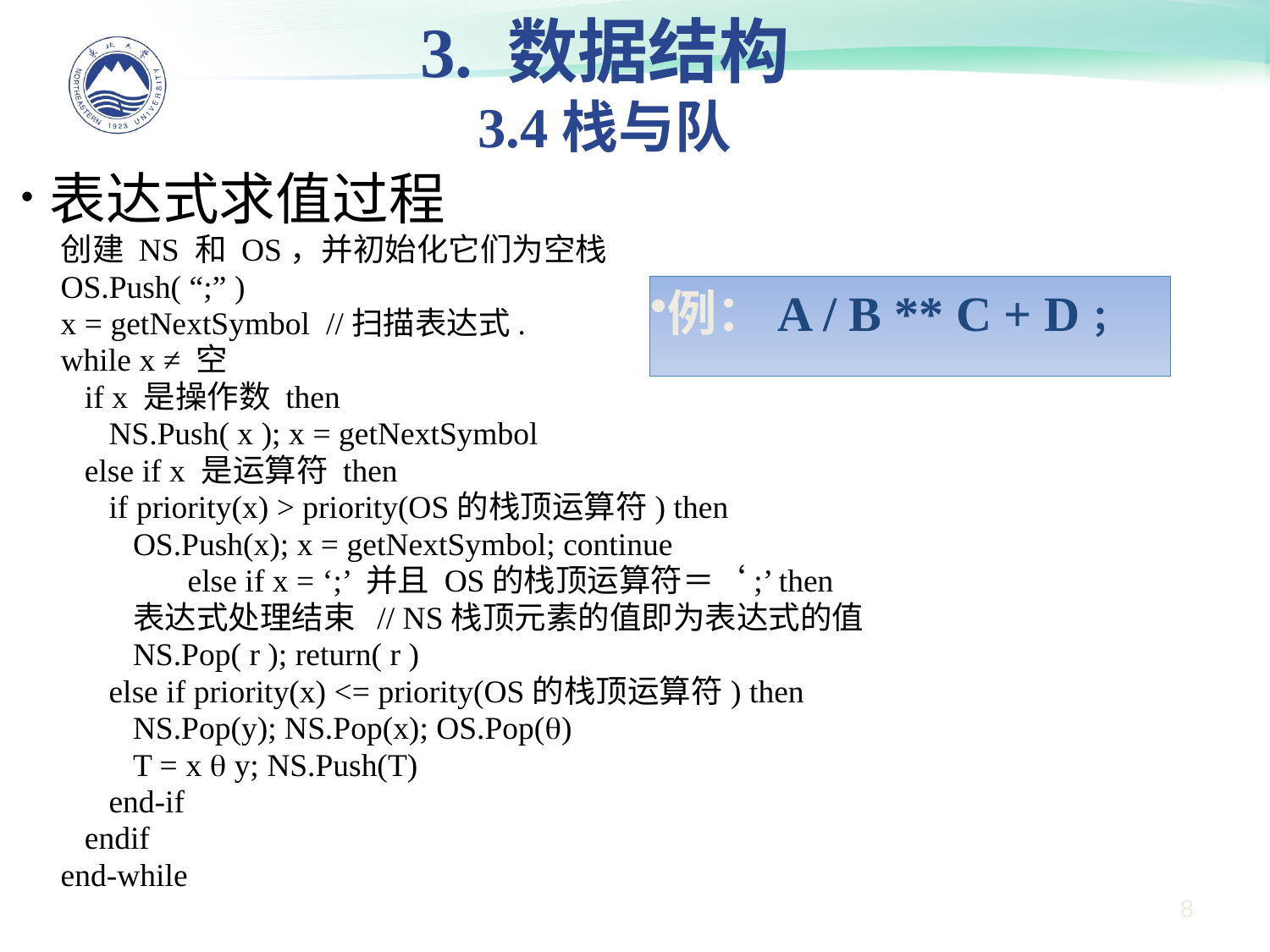

3. 数据结构
3.4栈与队
 表达式求值过程  (实验内容之一)
创建 NS 和 OS，并初始化它们为空栈
OS.Push( “;” )
x = getNextSymbol  //扫描表达式.
while x ≠ 空
   if x 是操作数 then
      NS.Push( x ); x = getNextSymbol
   else if x 是运算符 then
      if priority(x) > priority(OS的栈顶运算符) then
         OS.Push(x); x = getNextSymbol; continue
 	else if x = ‘;’ 并且 OS的栈顶运算符＝‘;’ then
         表达式处理结束  // NS栈顶元素的值即为表达式的值
         NS.Pop( r ); return( r )
      else if priority(x) <= priority(OS的栈顶运算符) then
         NS.Pop(y); NS.Pop(x); OS.Pop(θ)
         T = x θ y; NS.Push(T)
      end-if
   endif
end-while
例：A / B ** C + D；

8